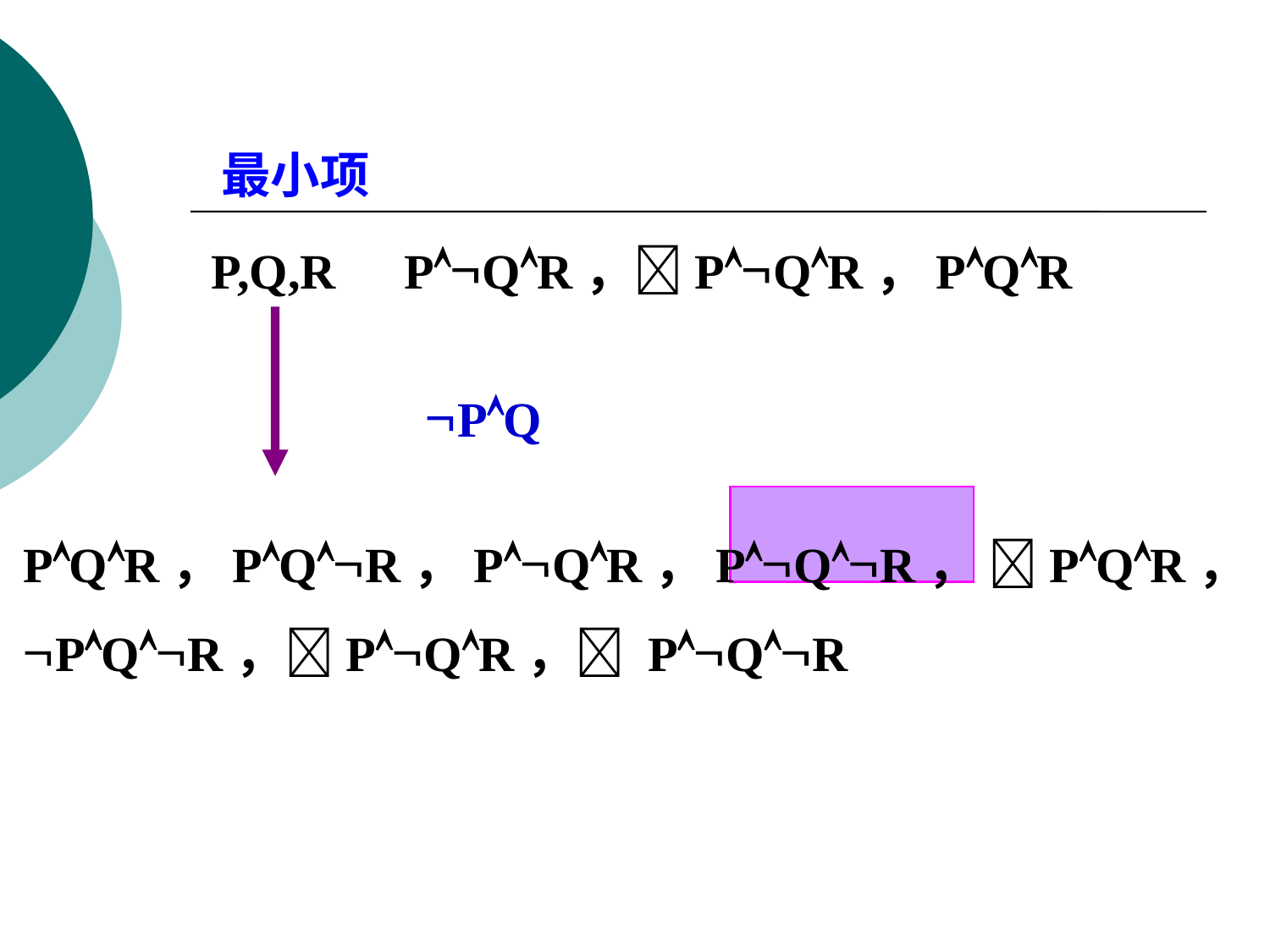

最小项
P,Q,R
P∧¬Q∧R，¬P∧¬Q∧R，P∧Q∧R

¬P∧Q

P∧Q∧R，P∧Q∧¬R，P∧¬Q∧R，P∧¬Q∧¬R， ¬P∧Q∧R，
¬P∧Q∧¬R，¬P∧¬Q∧R，¬ P∧¬Q∧¬R